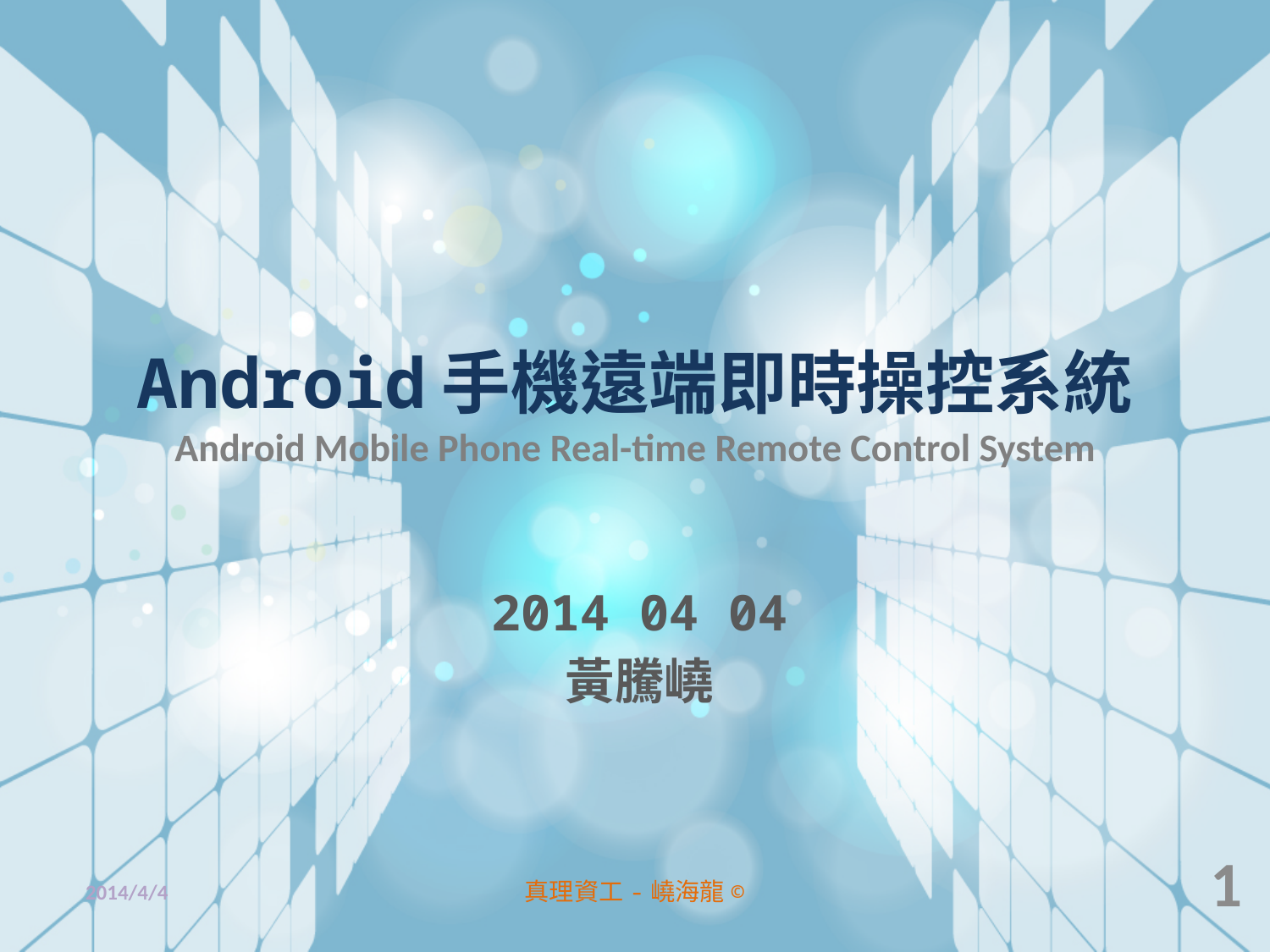

# Android手機遠端即時操控系統 Android Mobile Phone Real-time Remote Control System

2014 04 04
黃騰嶢
1
2014/4/4
真理資工-嶢海龍©